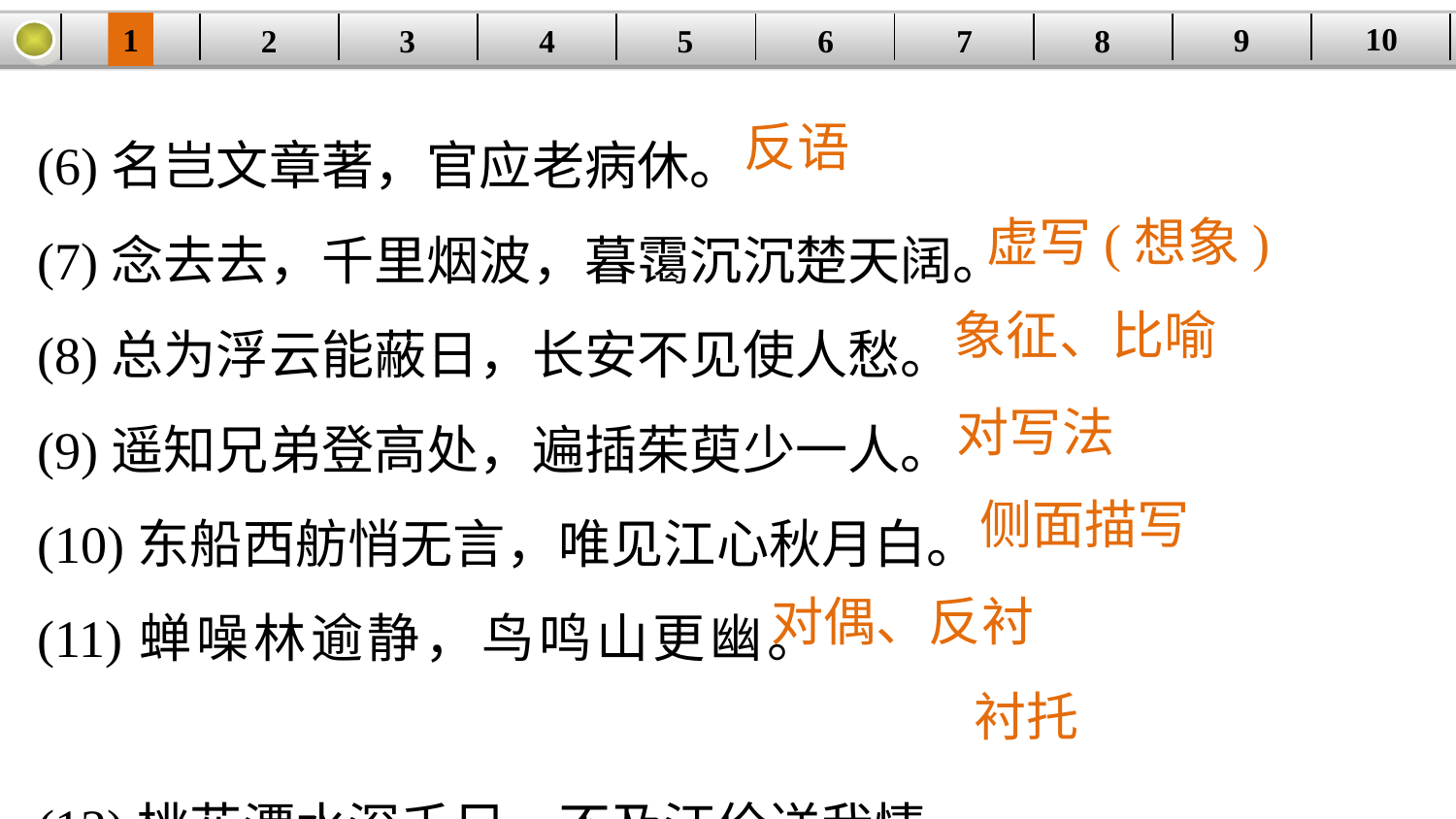

10

9
1
3
4
5
6
8
2
|  |  |  |  |  |  |  |  |  |  |
| --- | --- | --- | --- | --- | --- | --- | --- | --- | --- |
7

(6)名岂文章著，官应老病休。
(7)念去去，千里烟波，暮霭沉沉楚天阔。
(8)总为浮云能蔽日，长安不见使人愁。
(9)遥知兄弟登高处，遍插茱萸少一人。
(10)东船西舫悄无言，唯见江心秋月白。
(11)蝉噪林逾静，鸟鸣山更幽。
(12)桃花潭水深千尺，不及汪伦送我情。
反语
虚写(想象)
象征、比喻
对写法
侧面描写
对偶、反衬
衬托